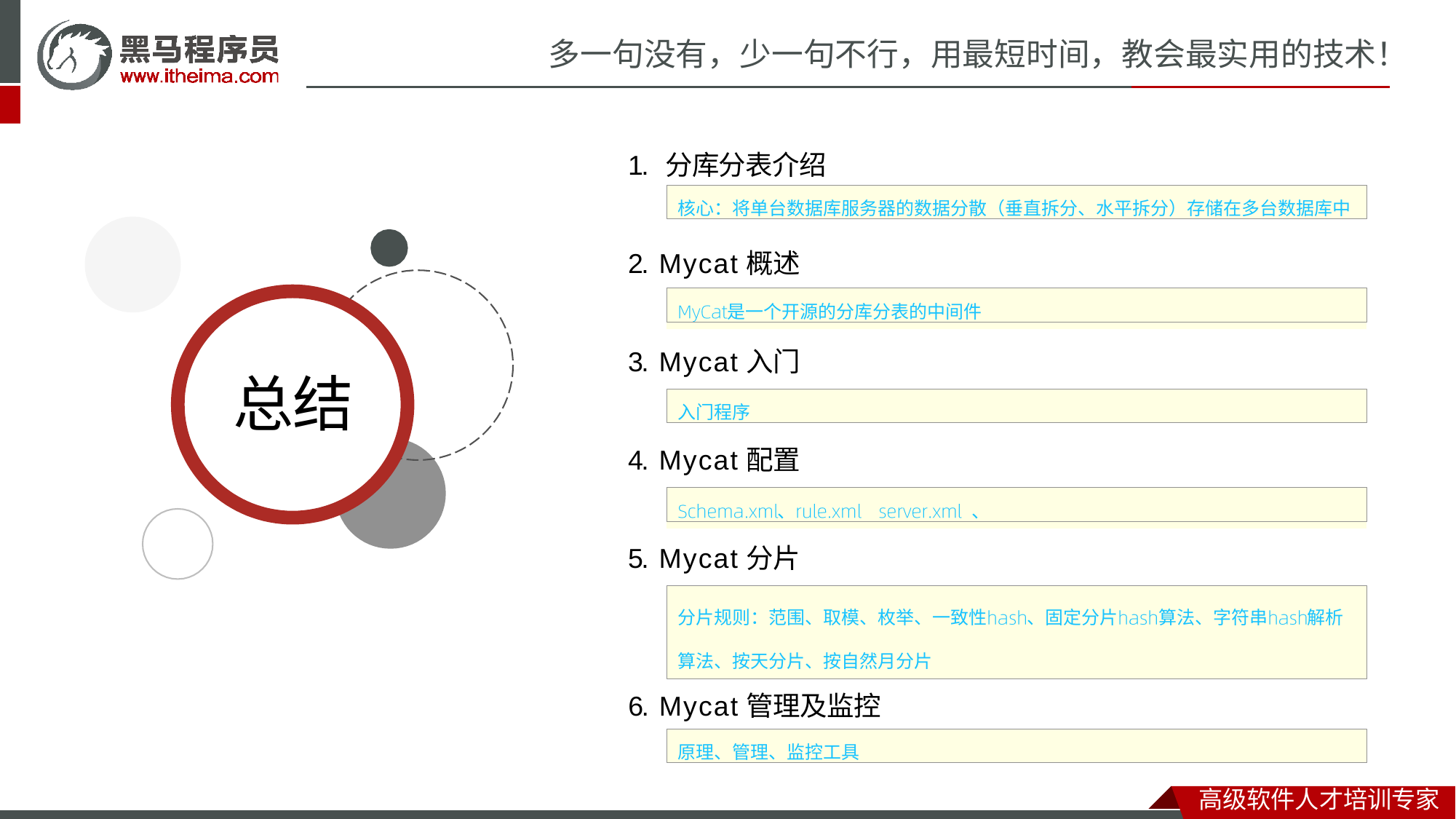

# 多一句没有，少一句不行，用最短时间，教会最实用的技术！

1. 分库分表介绍
核心：将单台数据库服务器的数据分散（垂直拆分、水平拆分）存储在多台数据库中

2. Mycat概述

是一个开源的分库分表的中间件

3. Mycat入门
总结
入门程序

4. Mycat配置

、	、

5. Mycat分片

分片规则：范围、取模、枚举、一致性
、固定分片
算法、字符串
解析
算法、按天分片、按自然月分片
6. Mycat管理及监控
原理、管理、监控工具
高级软件人才培训专家